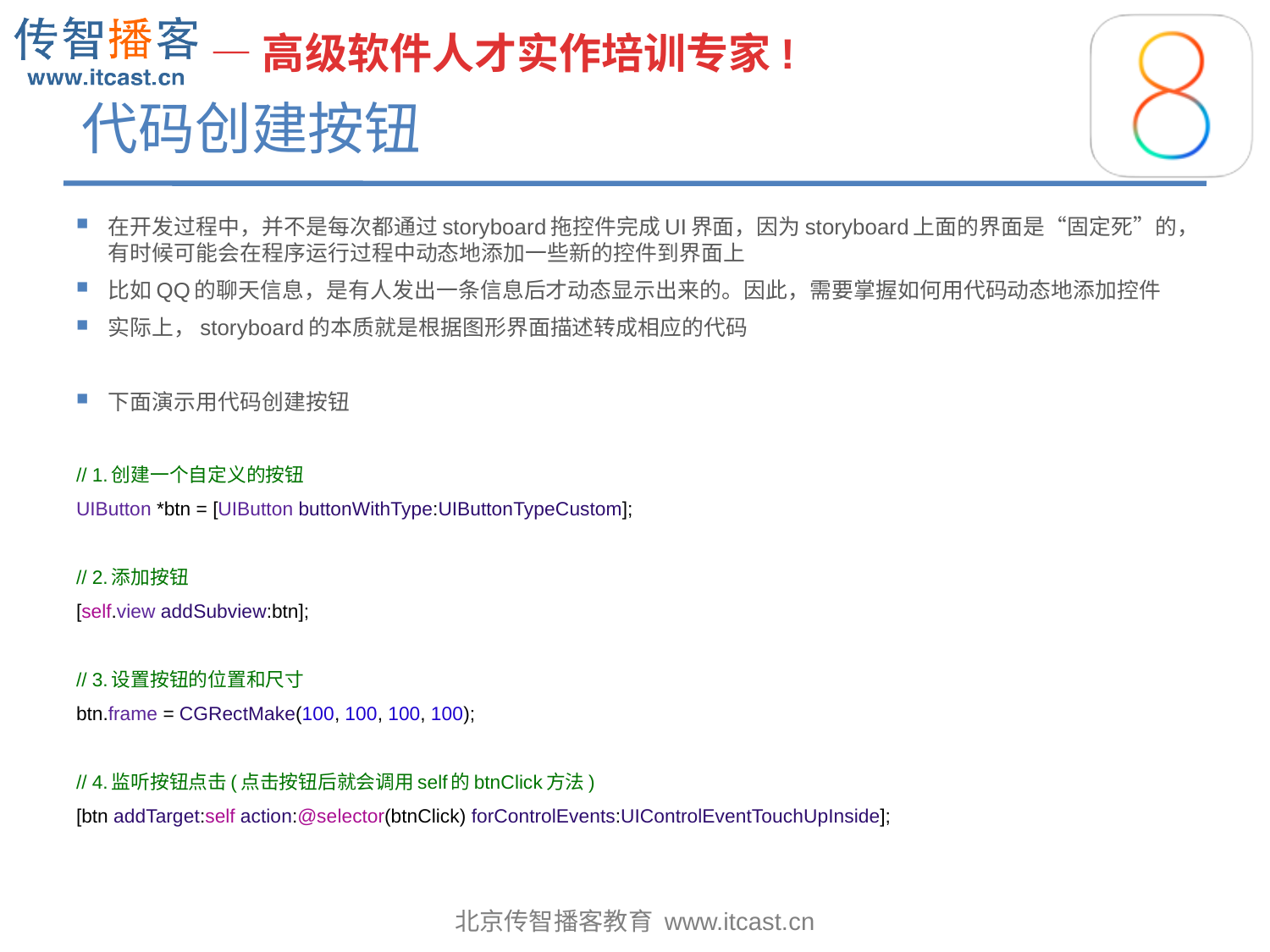

# 代码创建按钮
在开发过程中，并不是每次都通过storyboard拖控件完成UI界面，因为storyboard上面的界面是“固定死”的，有时候可能会在程序运行过程中动态地添加一些新的控件到界面上
比如QQ的聊天信息，是有人发出一条信息后才动态显示出来的。因此，需要掌握如何用代码动态地添加控件
实际上，storyboard的本质就是根据图形界面描述转成相应的代码

下面演示用代码创建按钮

// 1.创建一个自定义的按钮
UIButton *btn = [UIButton buttonWithType:UIButtonTypeCustom];

// 2.添加按钮
[self.view addSubview:btn];

// 3.设置按钮的位置和尺寸
btn.frame = CGRectMake(100, 100, 100, 100);

// 4.监听按钮点击(点击按钮后就会调用self的btnClick方法)
[btn addTarget:self action:@selector(btnClick) forControlEvents:UIControlEventTouchUpInside];